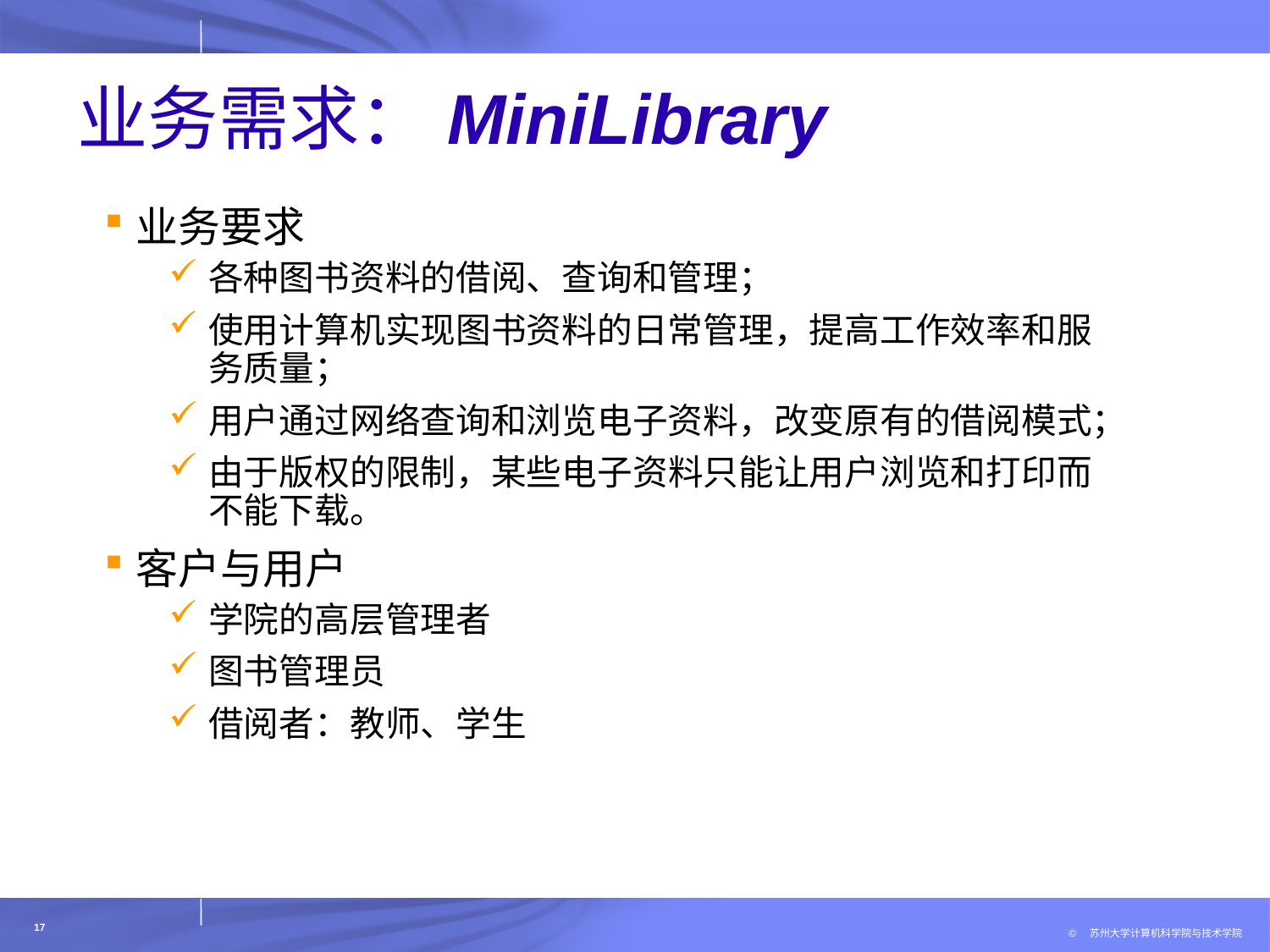

# 业务需求：MiniLibrary
业务要求
各种图书资料的借阅、查询和管理；
使用计算机实现图书资料的日常管理，提高工作效率和服务质量；
用户通过网络查询和浏览电子资料，改变原有的借阅模式；
由于版权的限制，某些电子资料只能让用户浏览和打印而不能下载。
客户与用户
学院的高层管理者
图书管理员
借阅者：教师、学生

17